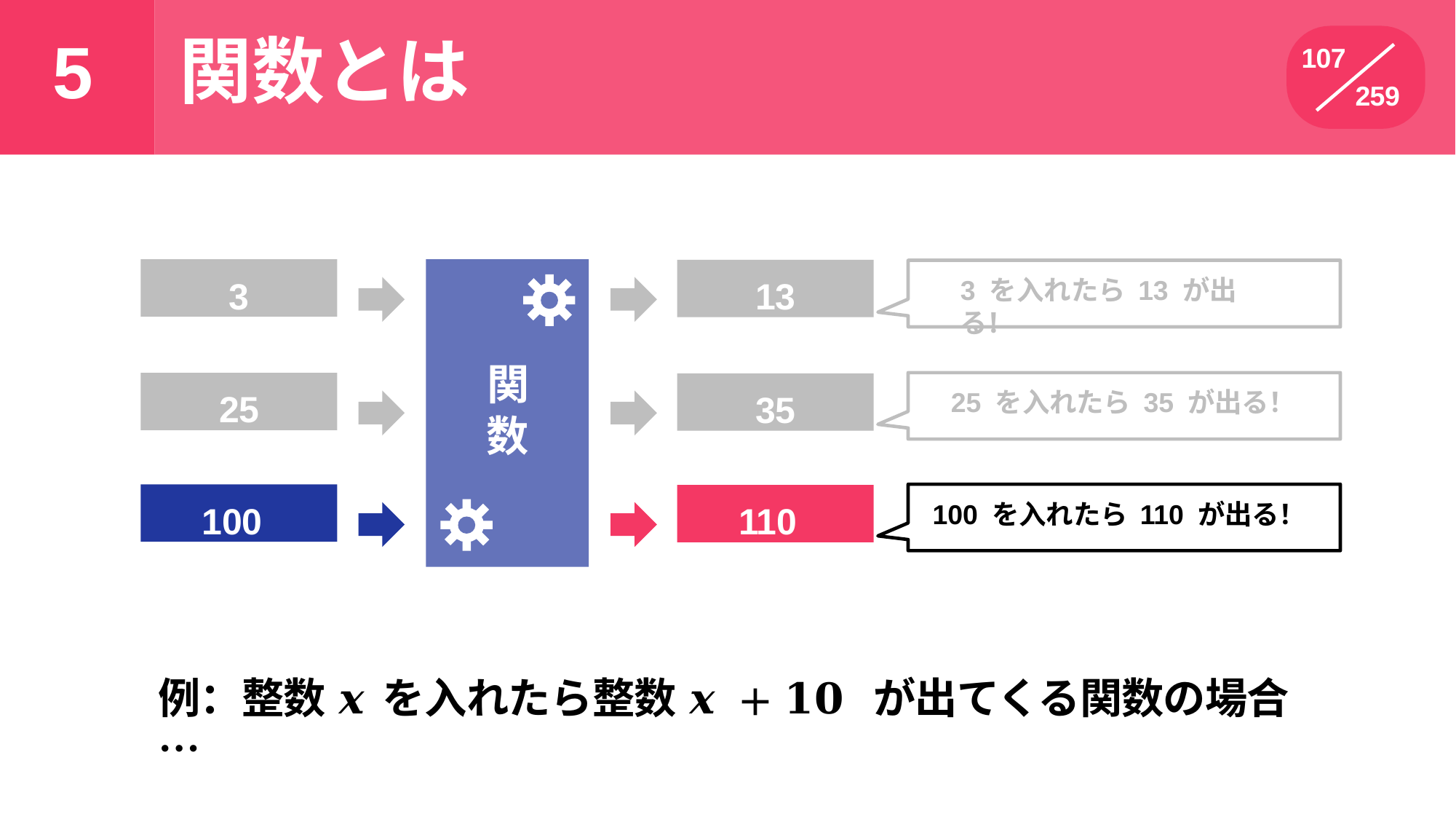

関数とは
# 5
107
259
3

関数
13

3 を入れたら 13 が出る！

25
35
25 を入れたら 35 が出る！

100
110
100 を入れたら 110 が出る！

例：整数 𝒙 を入れたら整数 𝒙 + 𝟏𝟎 が出てくる関数の場合…